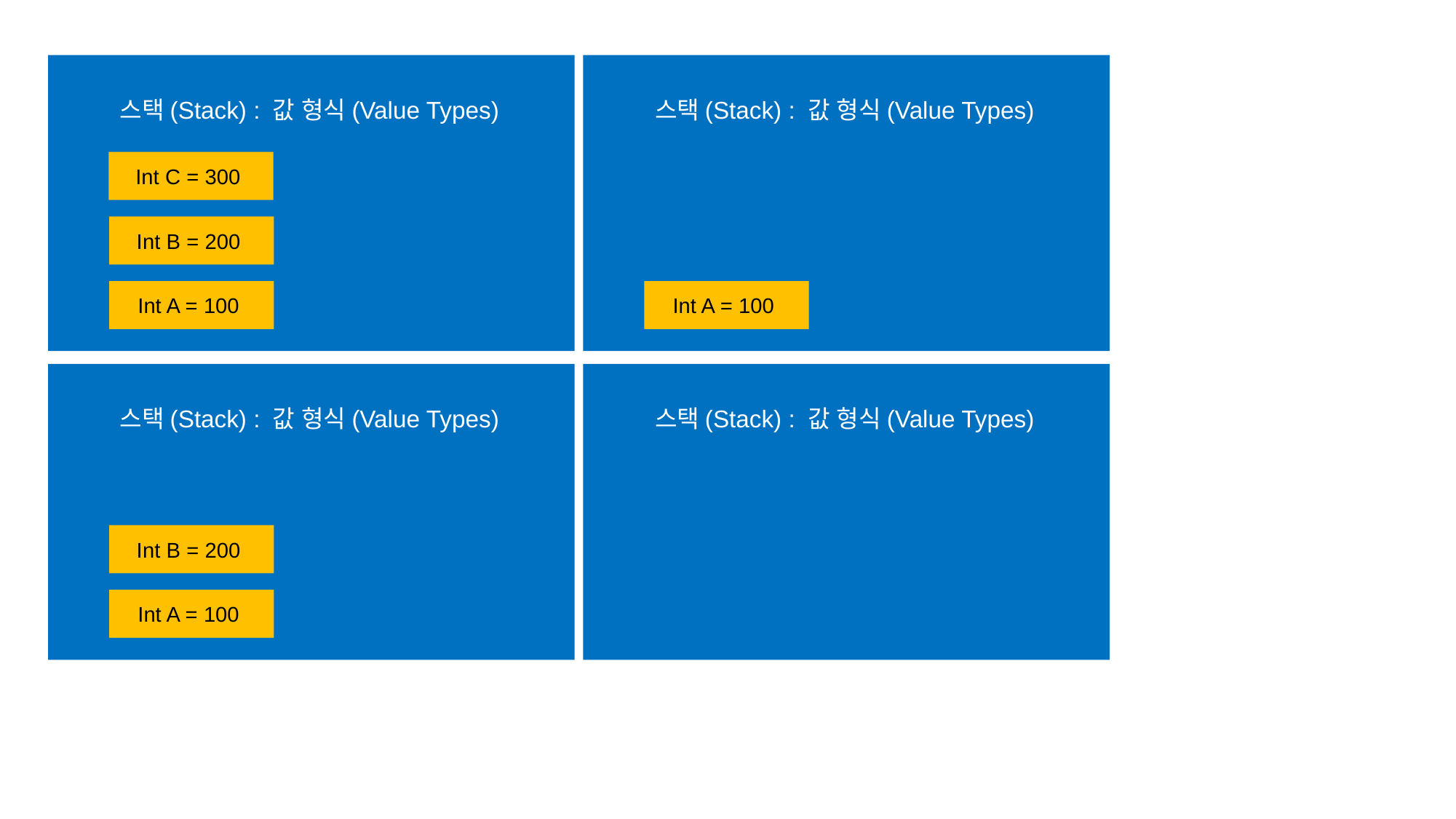

스택(Stack) : 값 형식(Value Types)
스택(Stack) : 값 형식(Value Types)
Int C = 300
Int B = 200
Int A = 100
Int A = 100

스택(Stack) : 값 형식(Value Types)
스택(Stack) : 값 형식(Value Types)
Int B = 200
Int A = 100